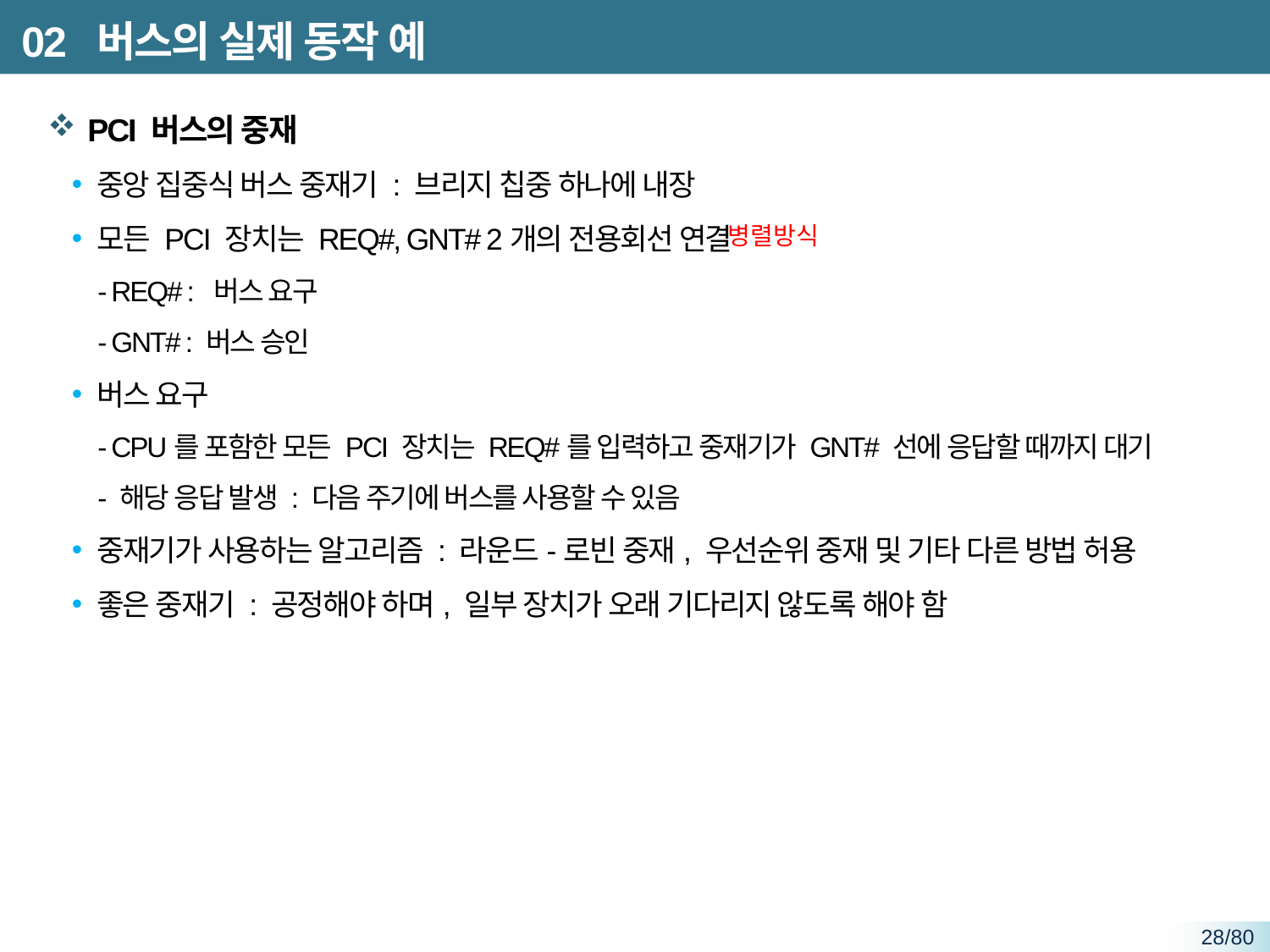

# 02  버스의 실제 동작 예
PCI 버스의 중재
중앙 집중식 버스 중재기 : 브리지 칩중 하나에 내장
모든 PCI 장치는 REQ#, GNT# 2개의 전용회선 연결
- REQ# :  버스 요구
- GNT# : 버스 승인
버스 요구
- CPU를 포함한 모든 PCI 장치는 REQ#를 입력하고 중재기가 GNT# 선에 응답할 때까지 대기
- 해당 응답 발생 : 다음 주기에 버스를 사용할 수 있음
중재기가 사용하는 알고리즘 : 라운드-로빈 중재, 우선순위 중재 및 기타 다른 방법 허용
좋은 중재기 : 공정해야 하며, 일부 장치가 오래 기다리지 않도록 해야 함
병렬방식